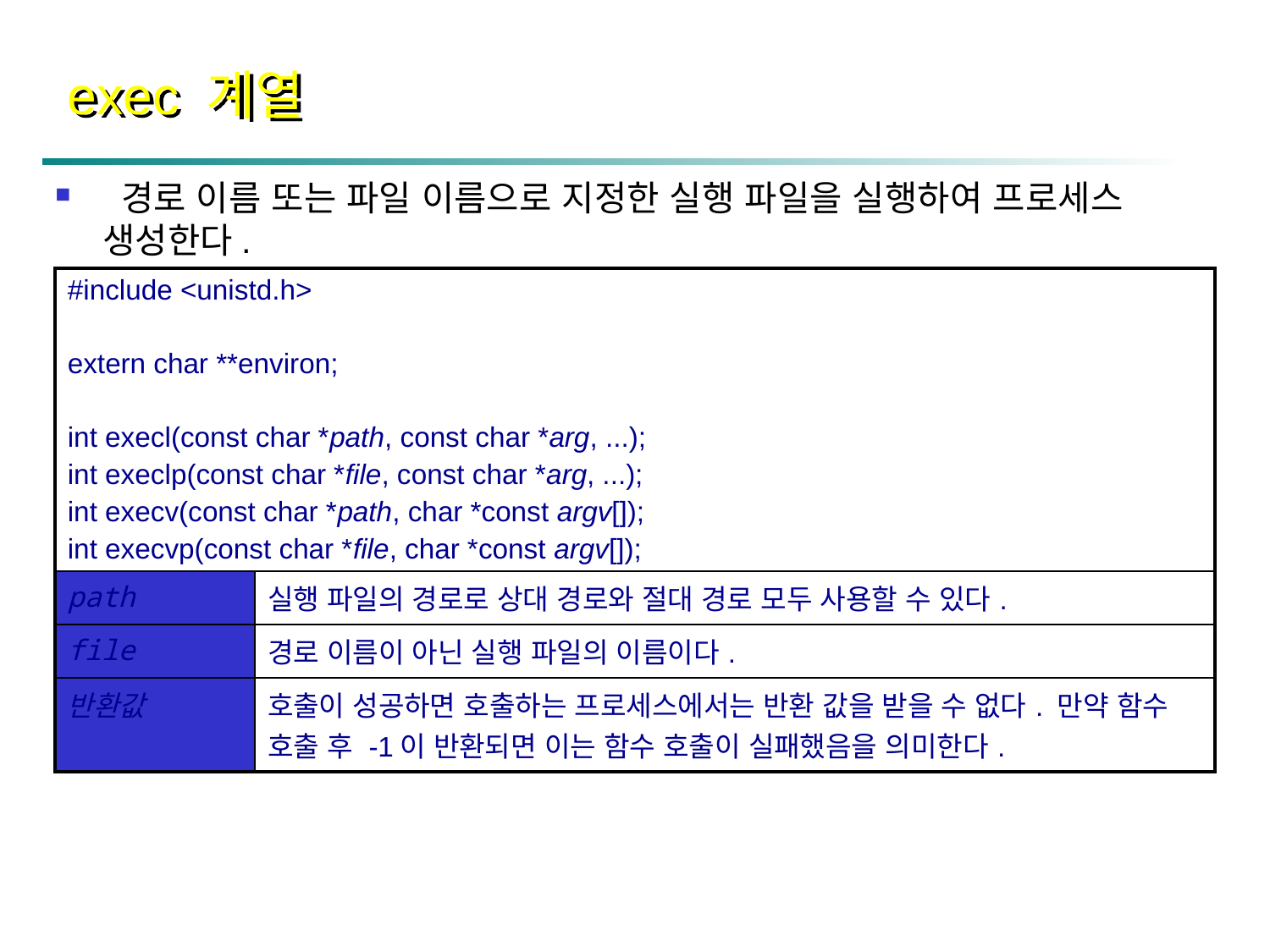

exec 계열
 경로 이름 또는 파일 이름으로 지정한 실행 파일을 실행하여 프로세스 생성한다.
| #include <unistd.h> extern char \*\*environ; int execl(const char \*path, const char \*arg, ...); int execlp(const char \*file, const char \*arg, ...); int execv(const char \*path, char \*const argv[]); int execvp(const char \*file, char \*const argv[]); |  |
| --- | --- |
| path | 실행 파일의 경로로 상대 경로와 절대 경로 모두 사용할 수 있다. |
| file | 경로 이름이 아닌 실행 파일의 이름이다. |
| 반환값 | 호출이 성공하면 호출하는 프로세스에서는 반환 값을 받을 수 없다. 만약 함수 호출 후 -1이 반환되면 이는 함수 호출이 실패했음을 의미한다. |